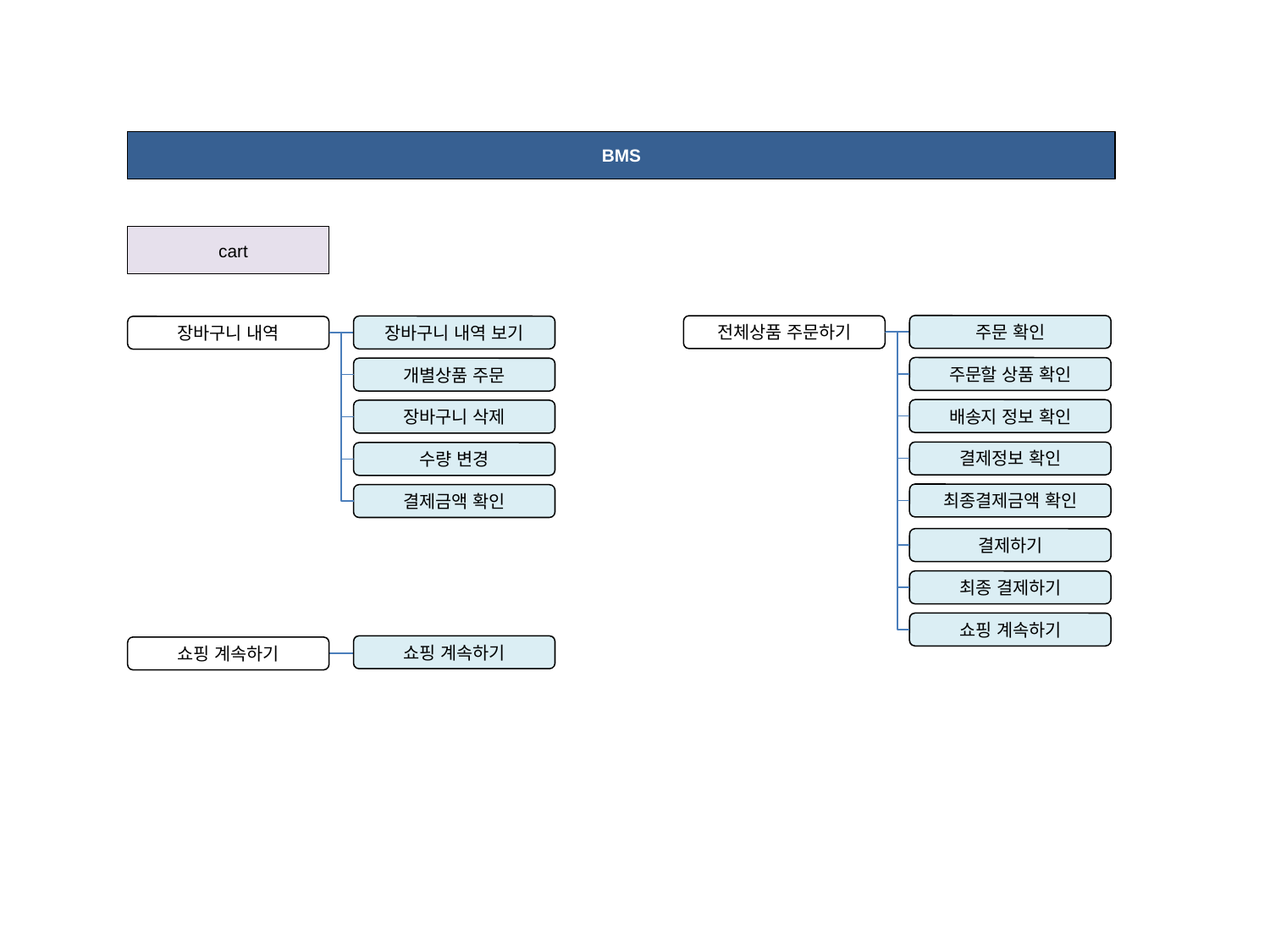

BMS
  cart
주문 확인
전체상품 주문하기
장바구니 내역 보기
장바구니 내역
주문할 상품 확인
개별상품 주문
배송지 정보 확인
장바구니 삭제
결제정보 확인
수량 변경
최종결제금액 확인
결제금액 확인
결제하기
최종 결제하기
쇼핑 계속하기
쇼핑 계속하기
쇼핑 계속하기